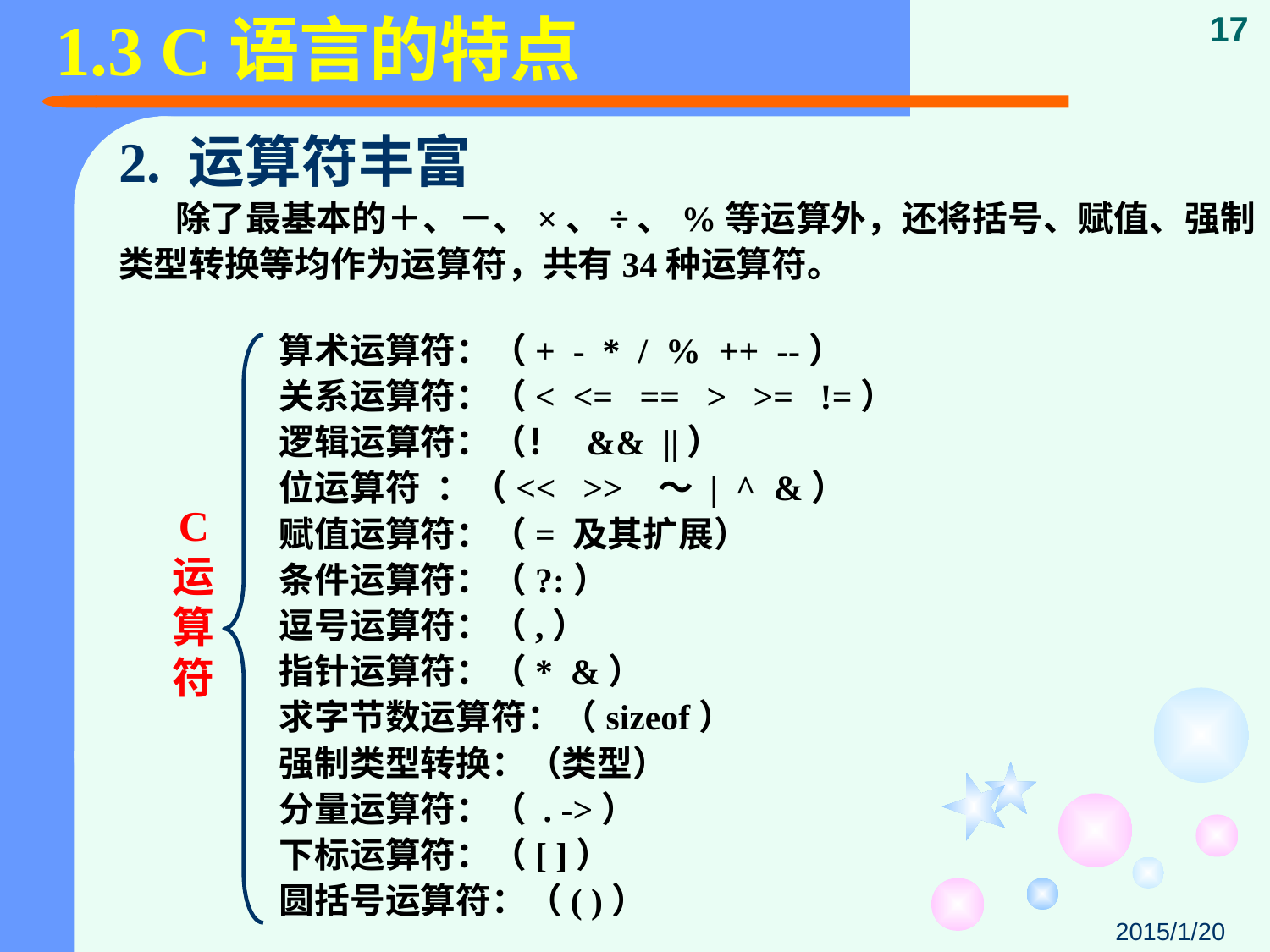

# 1.3 C语言的特点
17
2. 运算符丰富
      除了最基本的＋、－、×、÷、%等运算外，还将括号、赋值、强制
类型转换等均作为运算符，共有34种运算符。
算术运算符：（+  -  *  /  %  ++  --）
关系运算符：（<  <=   ==   >   >=   !=）
逻辑运算符：（！  &&  ||）
位运算符  ：（<<   >>   ～ |  ^  &）
赋值运算符：（= 及其扩展）
条件运算符：（?:）
逗号运算符：（,）
指针运算符：（*  &）
求字节数运算符：（sizeof）
强制类型转换：（类型）
分量运算符：（ . ->）
下标运算符：（[ ]）
圆括号运算符：（( )）

C
运
算
符
2015/1/20